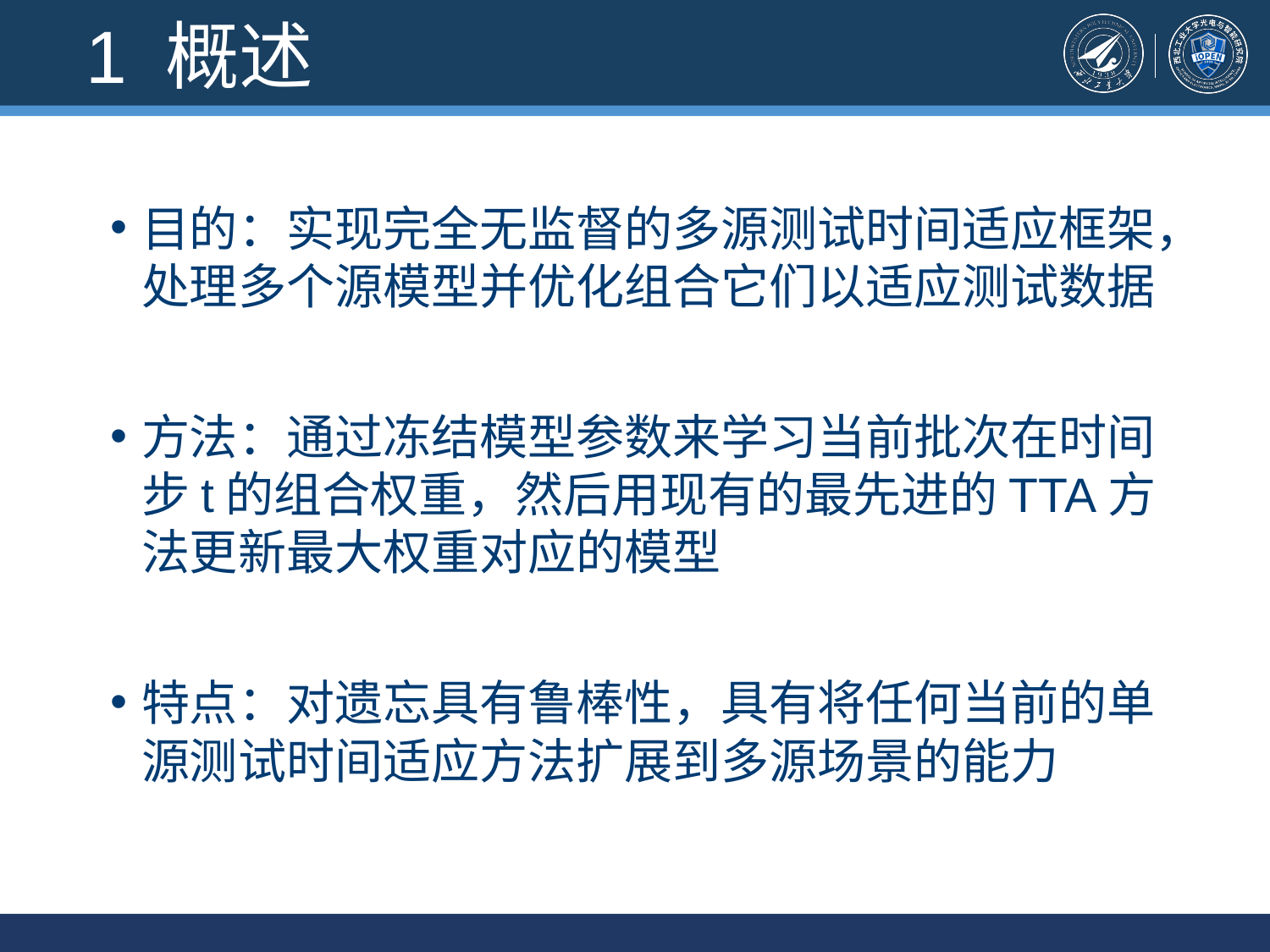

1 概述
目的：实现完全无监督的多源测试时间适应框架，处理多个源模型并优化组合它们以适应测试数据

方法：通过冻结模型参数来学习当前批次在时间步t的组合权重，然后用现有的最先进的TTA方法更新最大权重对应的模型

特点：对遗忘具有鲁棒性，具有将任何当前的单源测试时间适应方法扩展到多源场景的能力